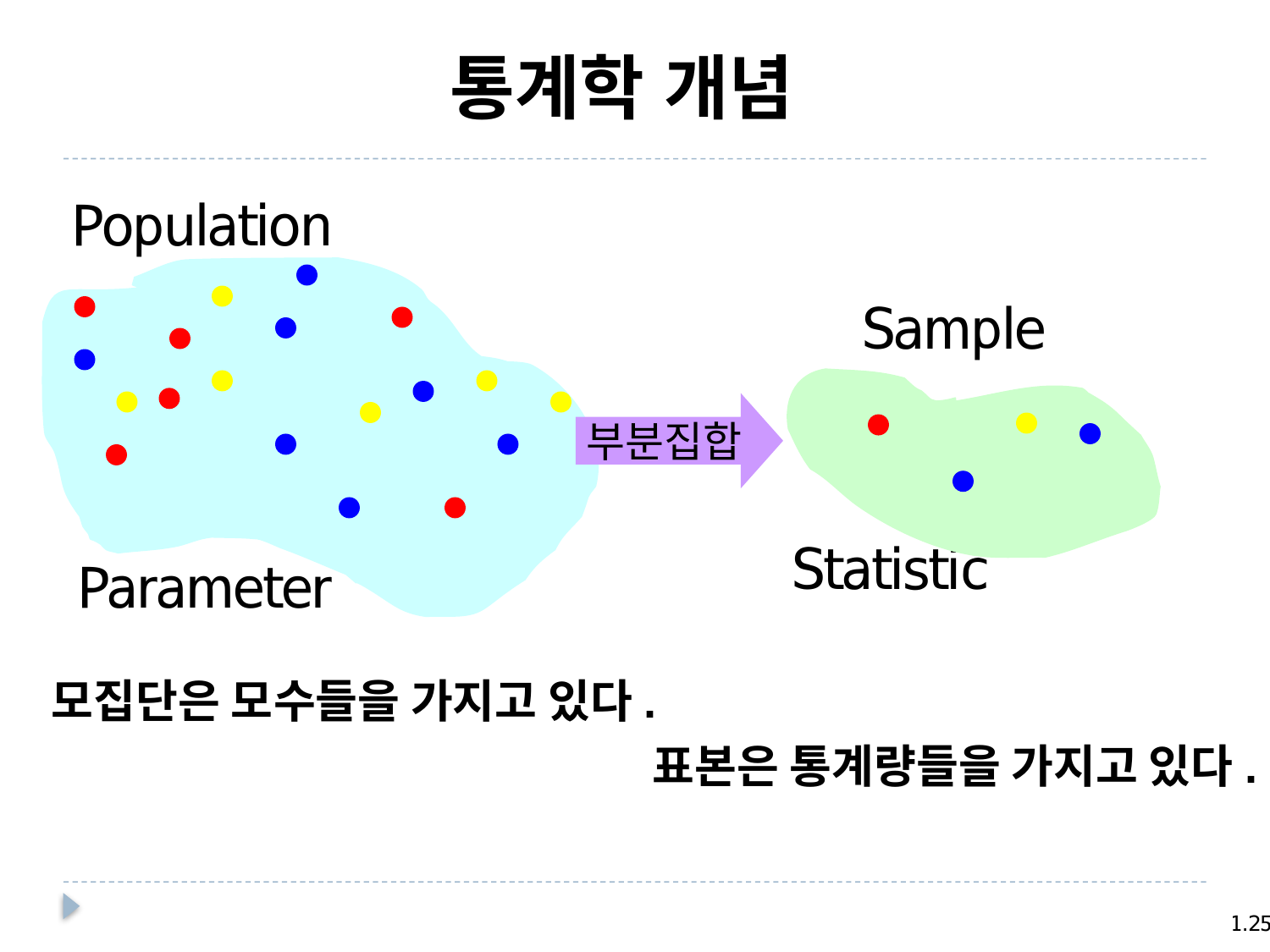

통계학 개념
Population

Sample

부분집합

Statistic
Parameter
모집단은 모수들을 가지고 있다.
표본은 통계량들을 가지고 있다.
1.25